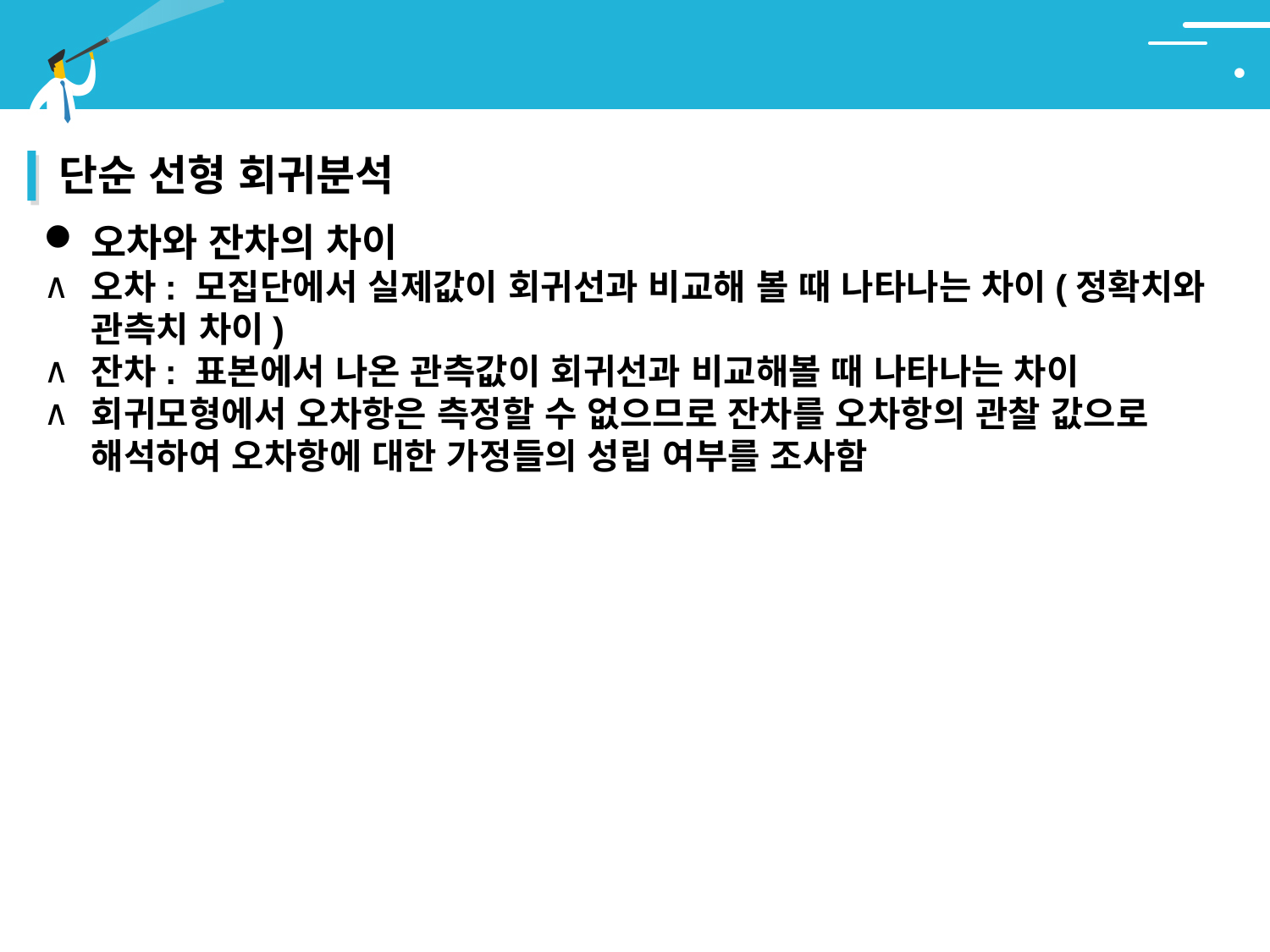

# 2. 회귀분석
단순 선형 회귀분석

오차와 잔차의 차이
오차: 모집단에서 실제값이 회귀선과 비교해 볼 때 나타나는 차이(정확치와 관측치 차이)
잔차: 표본에서 나온 관측값이 회귀선과 비교해볼 때 나타나는 차이
회귀모형에서 오차항은 측정할 수 없으므로 잔차를 오차항의 관찰 값으로 해석하여 오차항에 대한 가정들의 성립 여부를 조사함